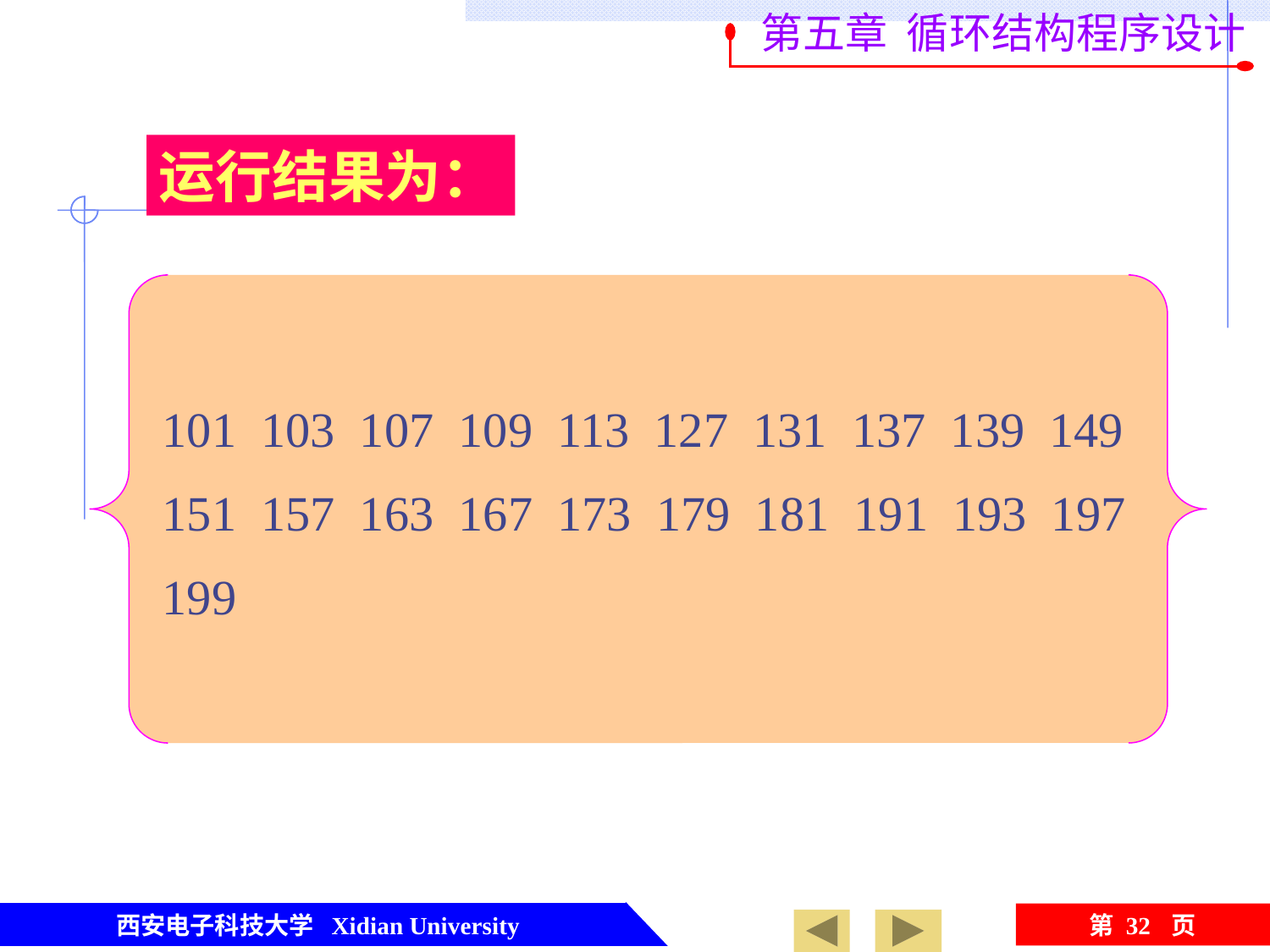

第五章  循环结构程序设计

运行结果为：

 101  103  107  109  113  127  131  137  139  149
 151  157  163  167  173  179  181  191  193  197
 199